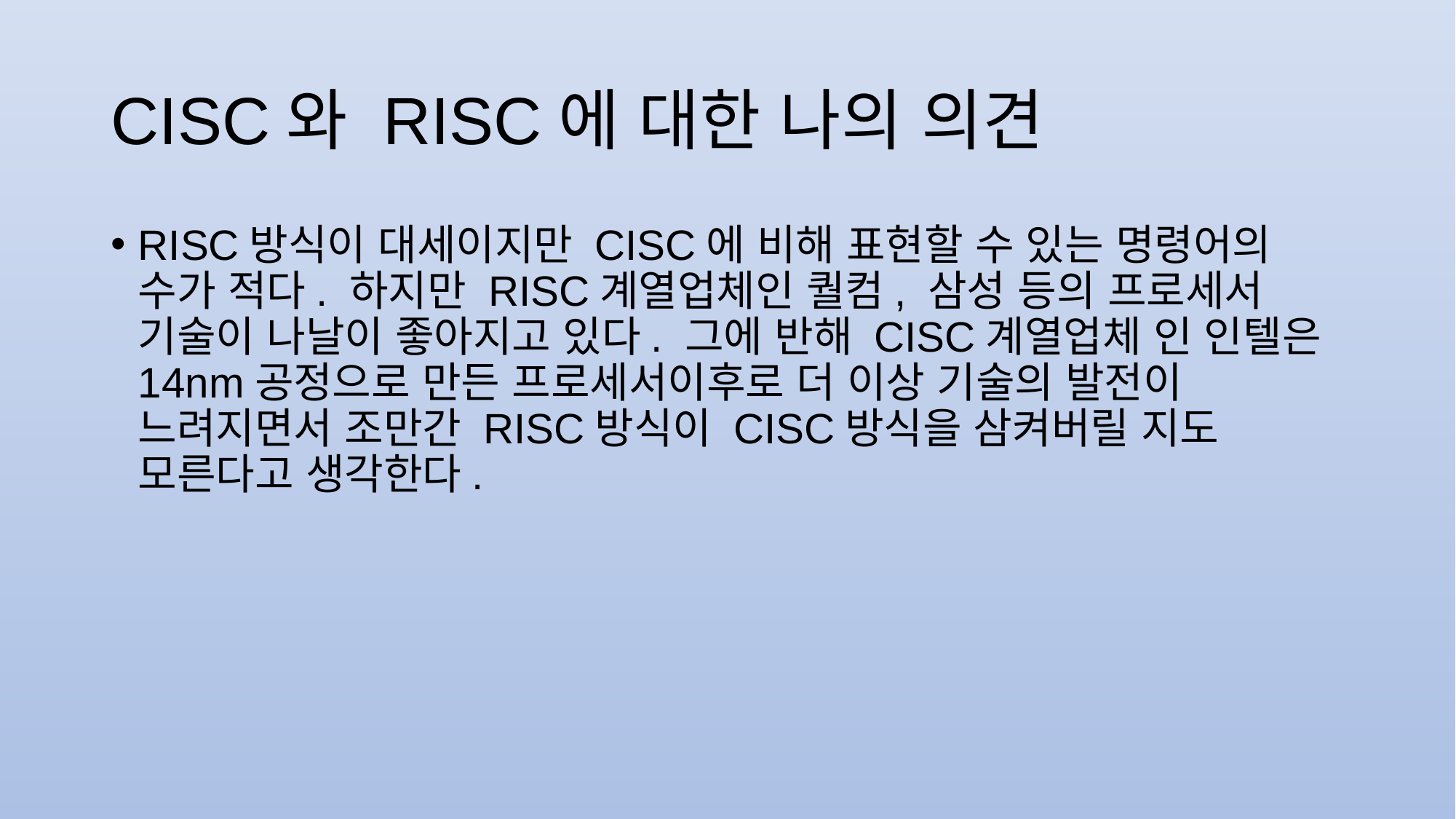

# CISC와 RISC에 대한 나의 의견
RISC방식이 대세이지만 CISC에 비해 표현할 수 있는 명령어의 수가 적다. 하지만 RISC계열업체인 퀄컴, 삼성 등의 프로세서 기술이 나날이 좋아지고 있다. 그에 반해 CISC계열업체 인 인텔은 14nm공정으로 만든 프로세서이후로 더 이상 기술의 발전이 느려지면서 조만간 RISC방식이 CISC방식을 삼켜버릴 지도 모른다고 생각한다.